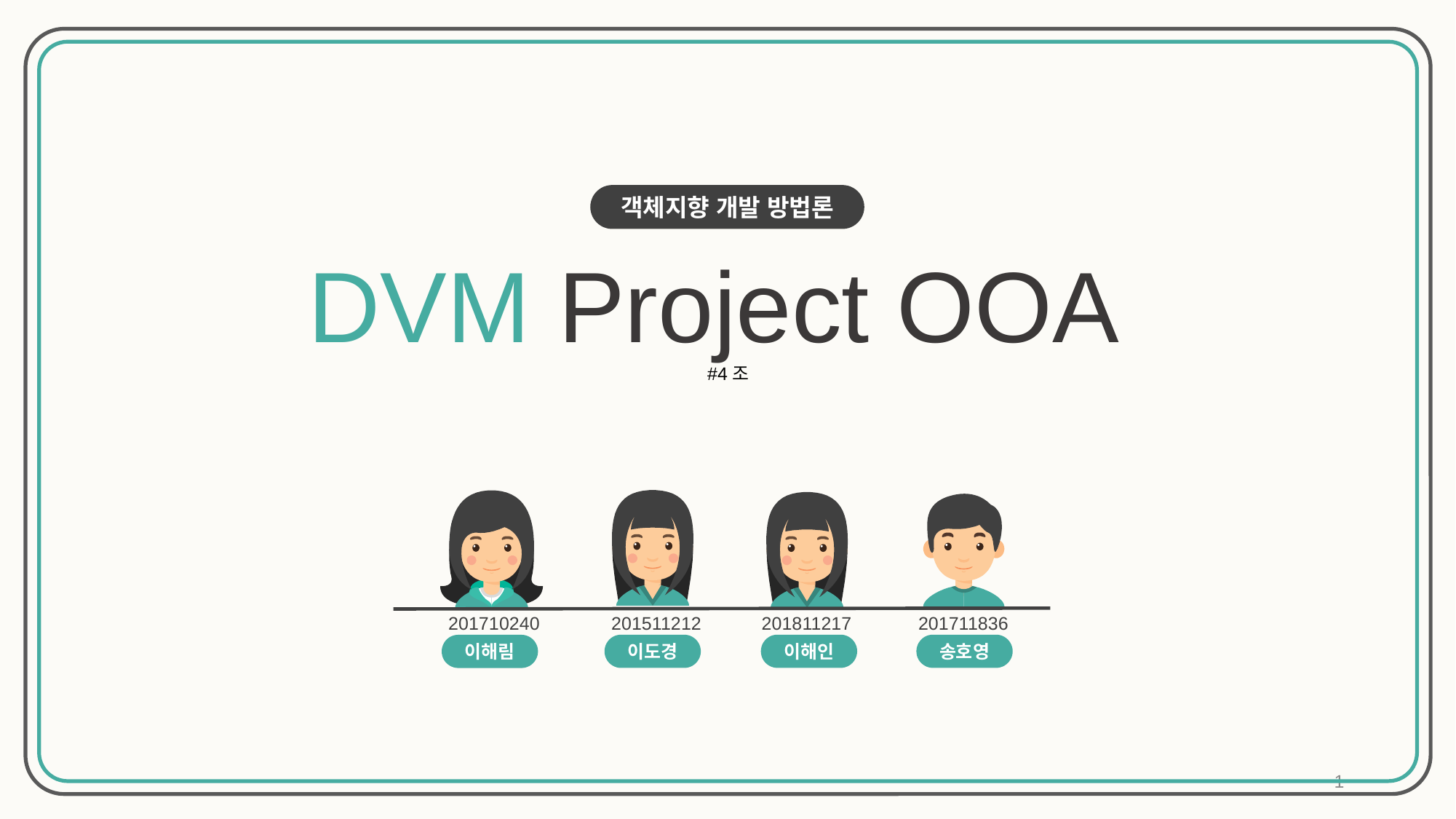

객체지향 개발 방법론
DVM Project OOA
#4조

201711836
201511212
201710240
201811217
이해인
송호영
이도경
이해림
1